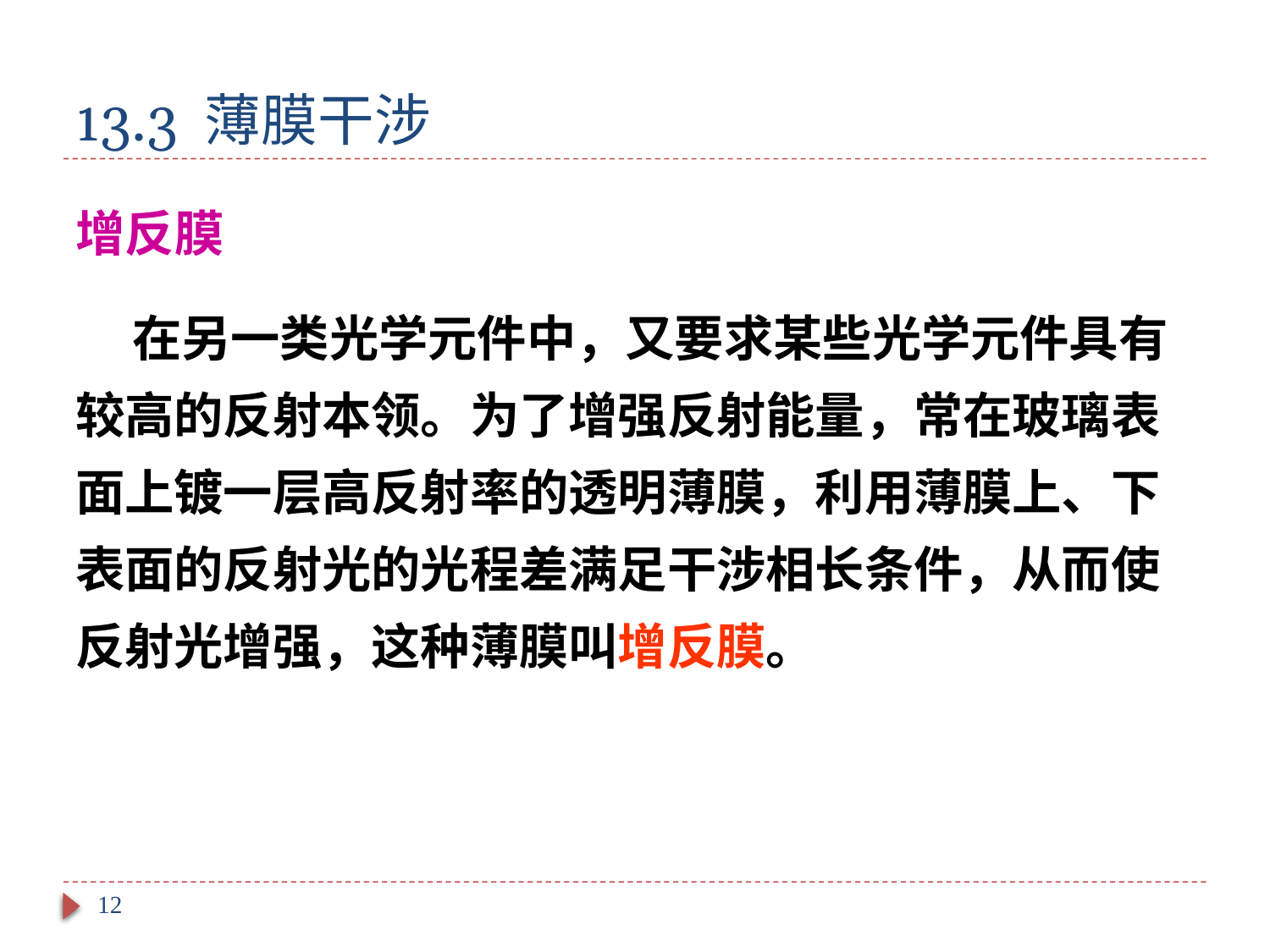

# 13.3 薄膜干涉
增反膜
    在另一类光学元件中，又要求某些光学元件具有较高的反射本领。为了增强反射能量，常在玻璃表面上镀一层高反射率的透明薄膜，利用薄膜上、下表面的反射光的光程差满足干涉相长条件，从而使反射光增强，这种薄膜叫增反膜。
12